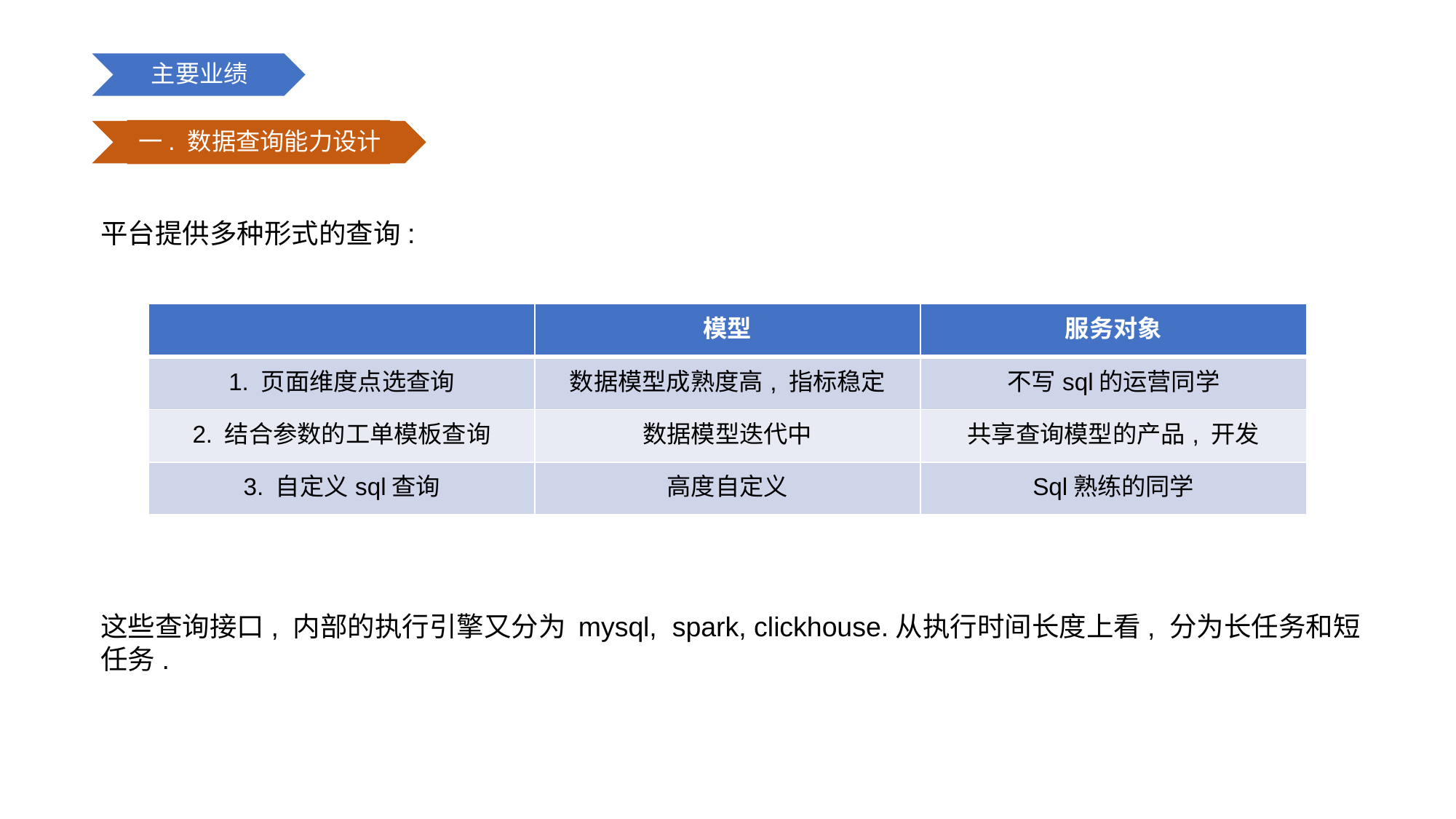

主要业绩

一. 数据查询能力设计
平台提供多种形式的查询:

这些查询接口, 内部的执行引擎又分为 mysql,  spark, clickhouse.从执行时间长度上看, 分为长任务和短任务.
|  | 模型 | 服务对象 |
| --- | --- | --- |
| 1. 页面维度点选查询 | 数据模型成熟度高, 指标稳定 | 不写sql的运营同学 |
| 2. 结合参数的工单模板查询 | 数据模型迭代中 | 共享查询模型的产品, 开发 |
| 3. 自定义sql查询 | 高度自定义 | Sql熟练的同学 |